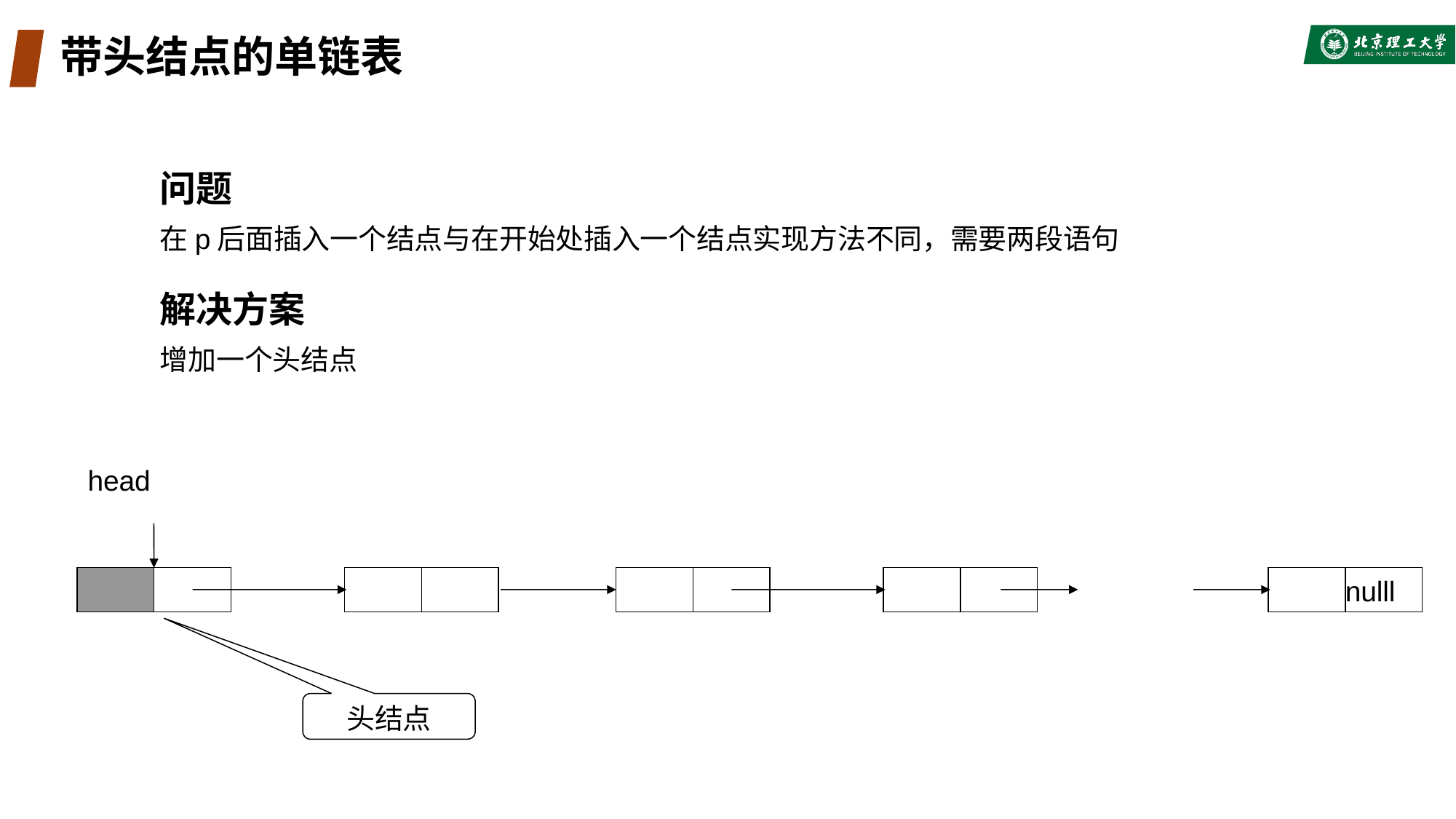

# 带头结点的单链表
问题
在p后面插入一个结点与在开始处插入一个结点实现方法不同，需要两段语句
解决方案
增加一个头结点
head

nulll

头结点